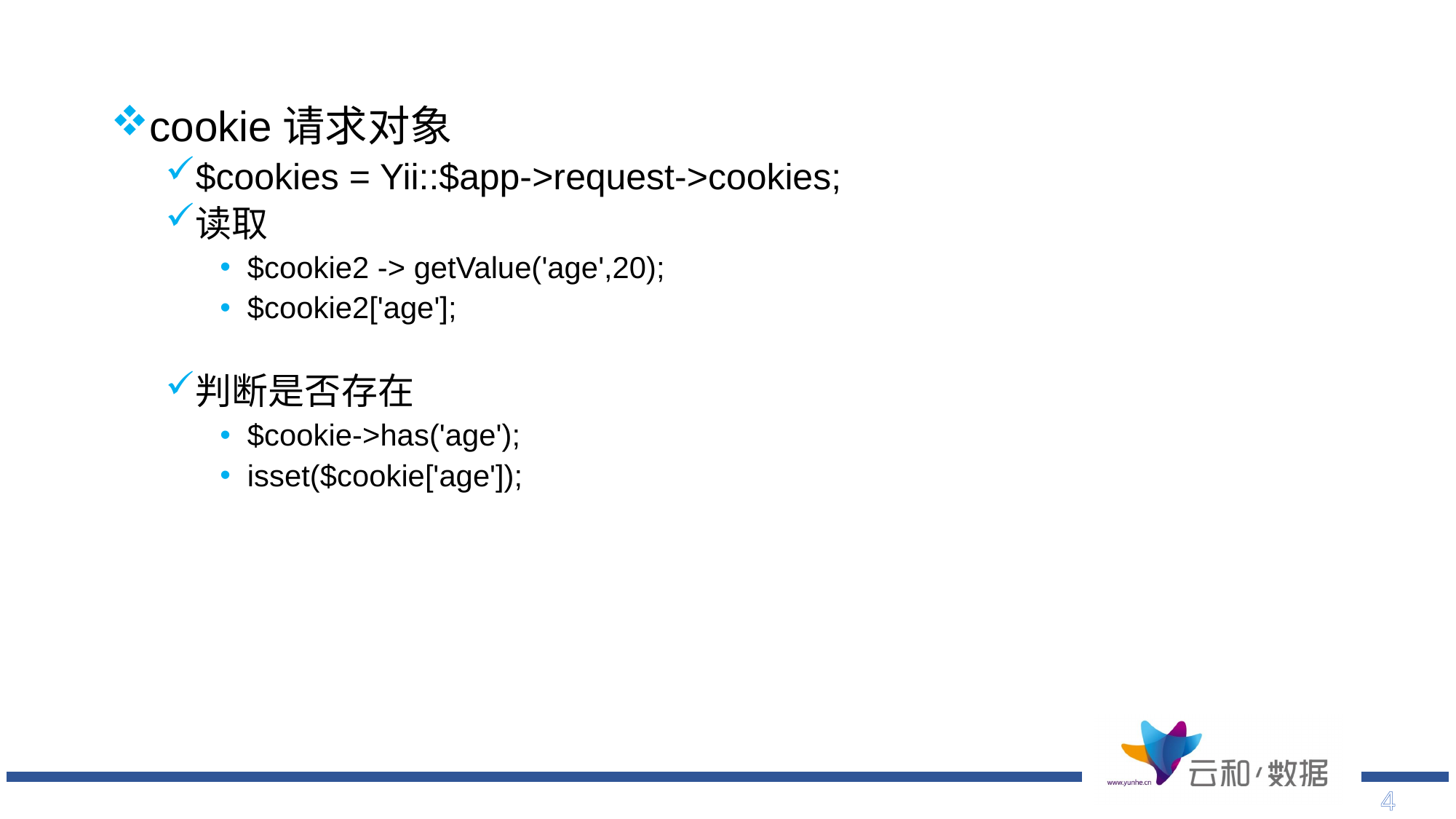

cookie请求对象
$cookies = Yii::$app->request->cookies;
读取
$cookie2 -> getValue('age',20);
$cookie2['age'];

判断是否存在
$cookie->has('age');
isset($cookie['age']);